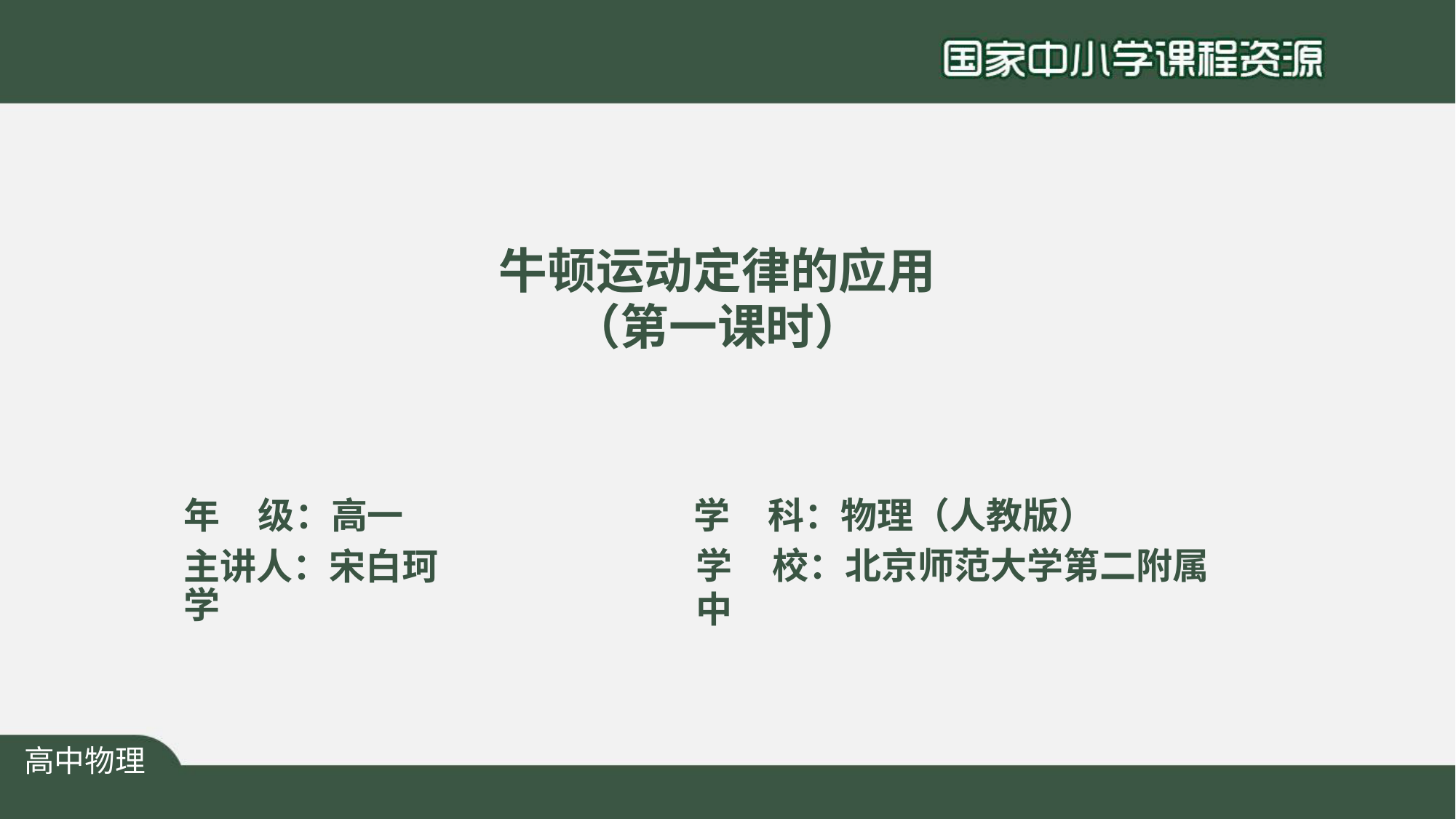

# 牛顿运动定律的应用
（第一课时）
年	级：高一
主讲人：宋白珂 学
学	科：物理（人教版）
学	校：北京师范大学第二附属中
高中物理